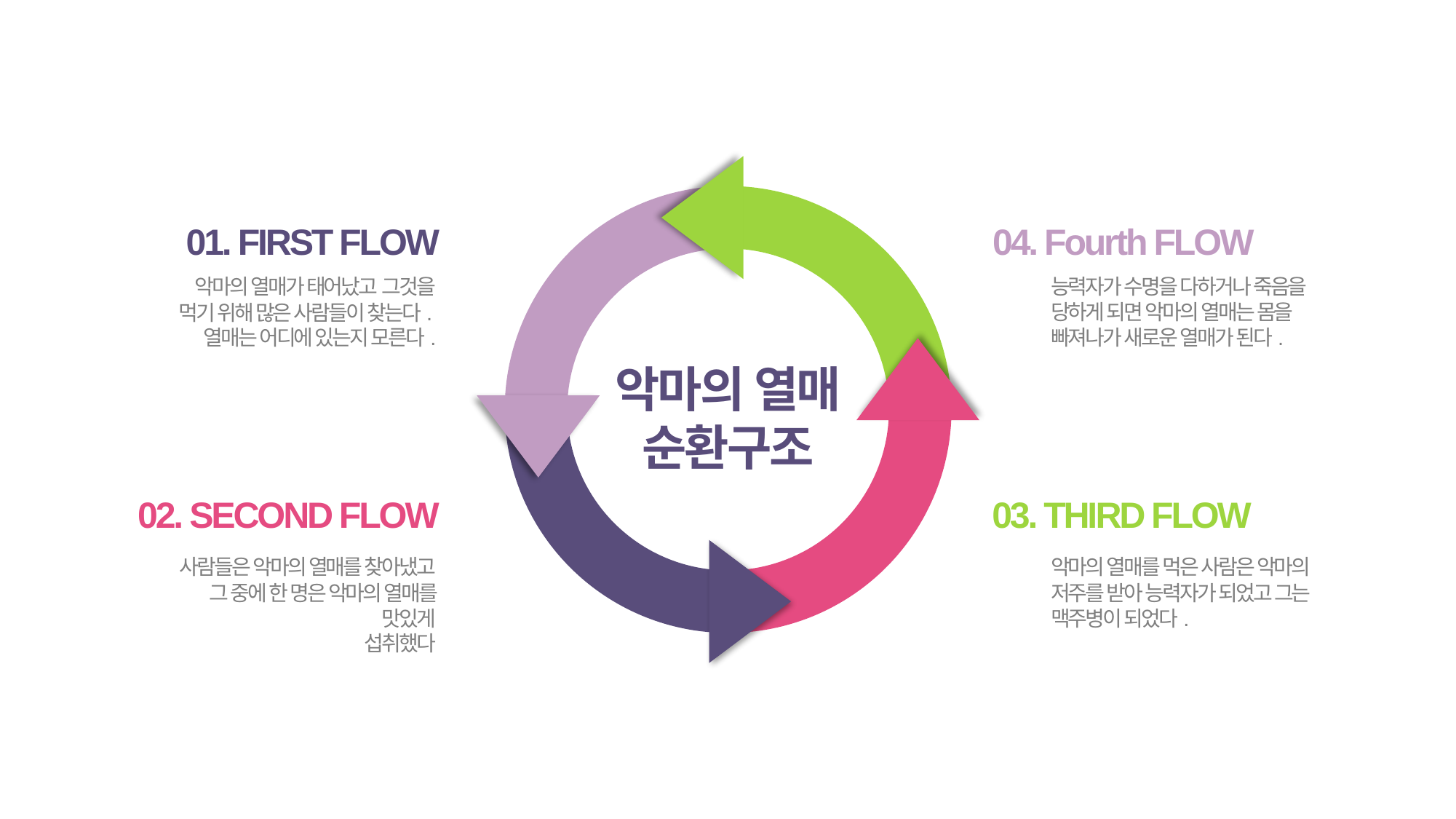

01. FIRST FLOW
04. Fourth FLOW
능력자가 수명을 다하거나 죽음을
당하게 되면 악마의 열매는 몸을
빠져나가 새로운 열매가 된다.
악마의 열매가 태어났고 그것을
먹기 위해 많은 사람들이 찾는다.
열매는 어디에 있는지 모른다.
악마의 열매
순환구조
02. SECOND FLOW
03. THIRD FLOW
사람들은 악마의 열매를 찾아냈고
 그 중에 한 명은 악마의 열매를 맛있게
섭취했다
악마의 열매를 먹은 사람은 악마의
저주를 받아 능력자가 되었고 그는
맥주병이 되었다.